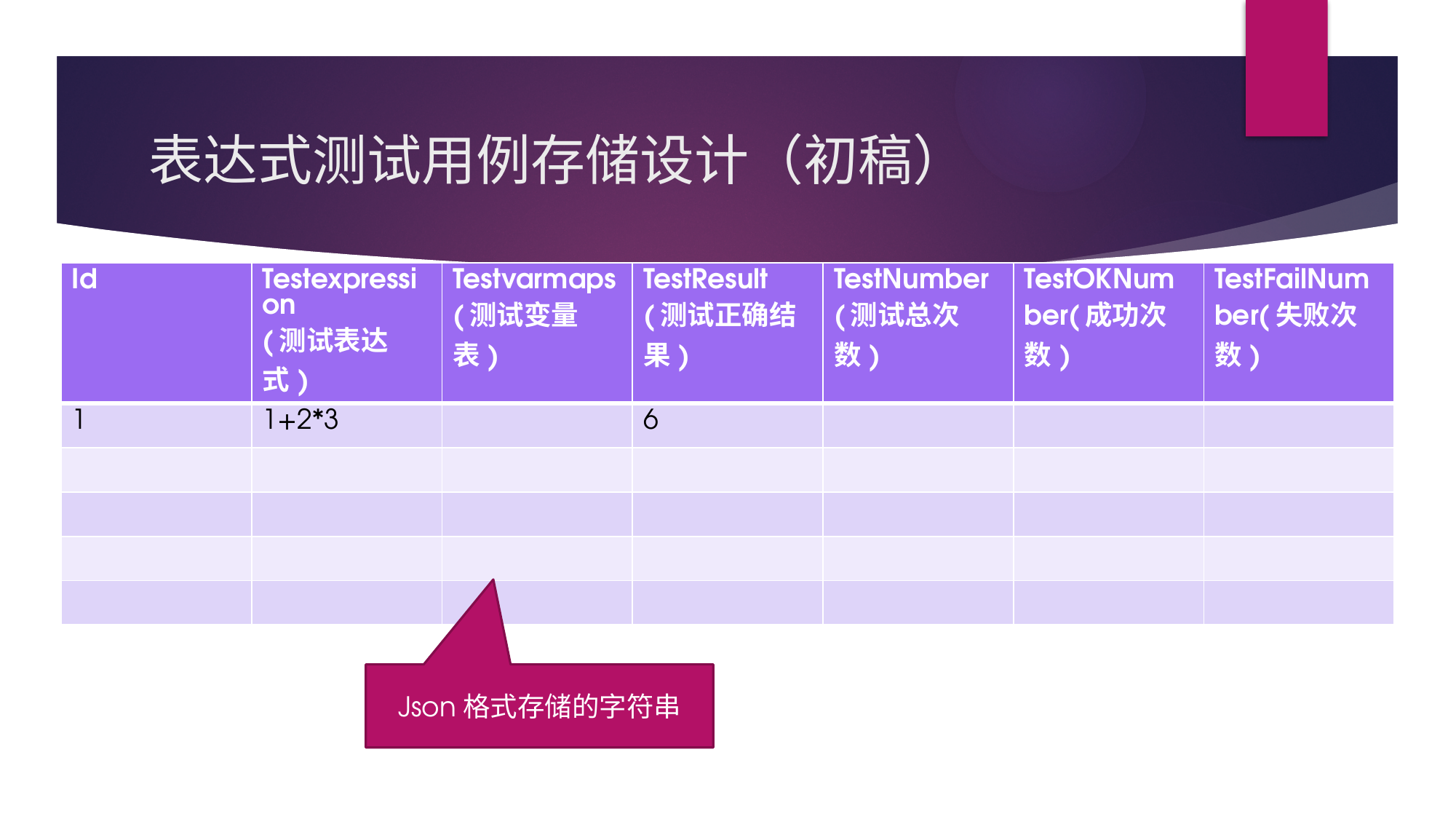

# 表达式测试用例存储设计（初稿）
| Id | Testexpression (测试表达式) | Testvarmaps (测试变量表) | TestResult (测试正确结果) | TestNumber (测试总次数) | TestOKNumber(成功次数) | TestFailNumber(失败次数) |
| --- | --- | --- | --- | --- | --- | --- |
| 1 | 1+2\*3 |  | 6 |  |  |  |
|  |  |  |  |  |  |  |
|  |  |  |  |  |  |  |
|  |  |  |  |  |  |  |
|  |  |  |  |  |  |  |
Json格式存储的字符串